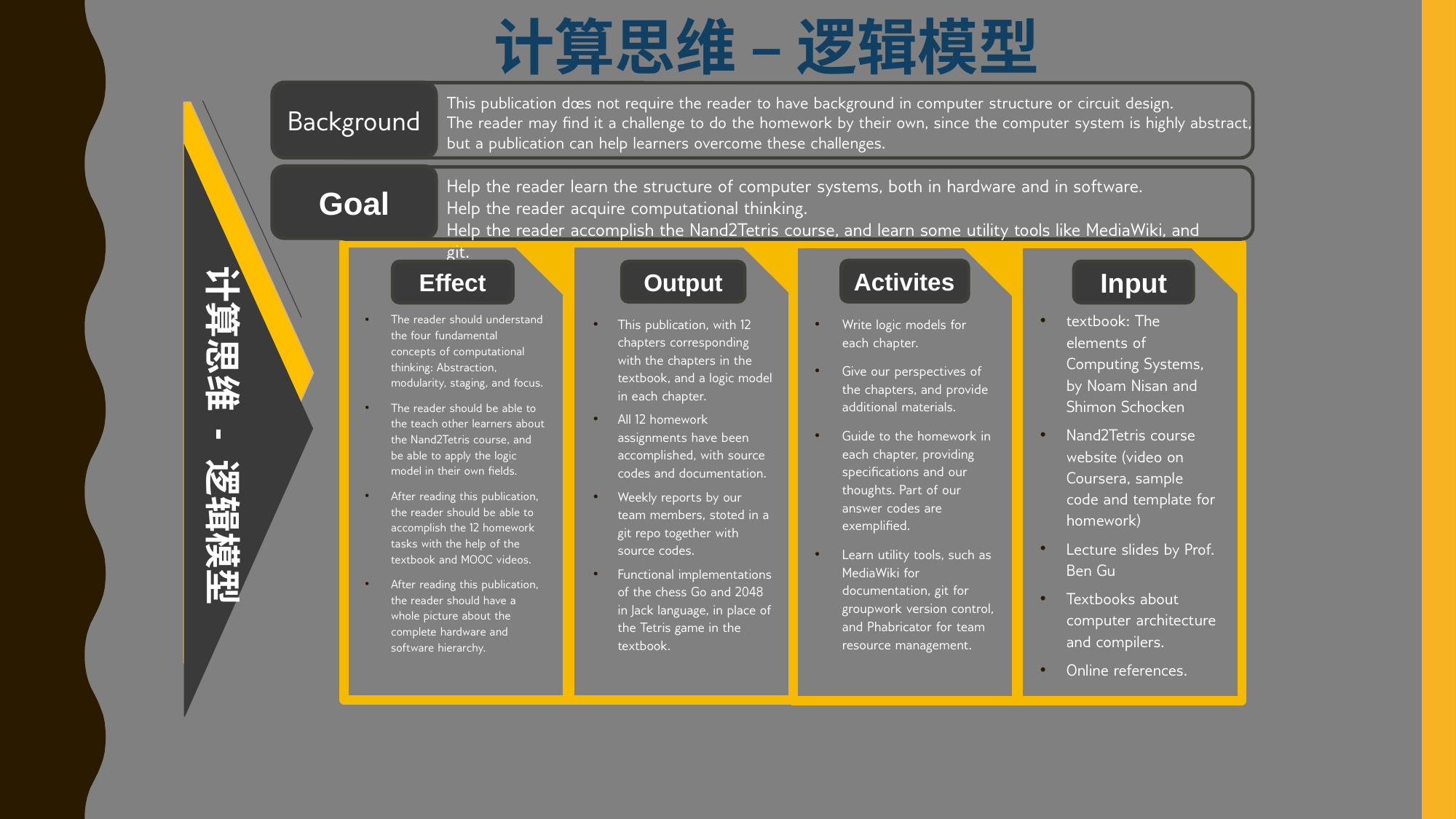

计算思维 – 逻辑模型
Background

Goal

This publication does not require the reader to have background in computer structure or circuit design.
The reader may find it a challenge to do the homework by their own, since the computer system is highly abstract, but a publication can help learners overcome these challenges.

Help the reader learn the structure of computer systems, both in hardware and in software.
Help the reader acquire computational thinking.
Help the reader accomplish the Nand2Tetris course, and learn some utility tools like MediaWiki, and git.
计算思维 - 逻辑模型
Activites
Effect
Output
Input
textbook: The elements of Computing Systems, by Noam Nisan and Shimon Schocken
Nand2Tetris course website (video on Coursera, sample code and template for homework)
Lecture slides by Prof. Ben Gu
Textbooks about computer architecture and compilers.
Online references.
The reader should understand the four fundamental concepts of computational thinking: Abstraction, modularity, staging, and focus.
The reader should be able to the teach other learners about the Nand2Tetris course, and be able to apply the logic model in their own fields.
After reading this publication, the reader should be able to accomplish the 12 homework tasks with the help of the textbook and MOOC videos.
After reading this publication, the reader should have a whole picture about the complete hardware and software hierarchy.
Write logic models for each chapter.
Give our perspectives of the chapters, and provide additional materials.
Guide to the homework in each chapter, providing specifications and our thoughts. Part of our answer codes are exemplified.
Learn utility tools, such as MediaWiki for documentation, git for groupwork version control, and Phabricator for team resource management.
This publication, with 12 chapters corresponding with the chapters in the textbook, and a logic model in each chapter.
All 12 homework assignments have been accomplished, with source codes and documentation.
Weekly reports by our team members, stoted in a git repo together with source codes.
Functional implementations of the chess Go and 2048 in Jack language, in place of the Tetris game in the textbook.